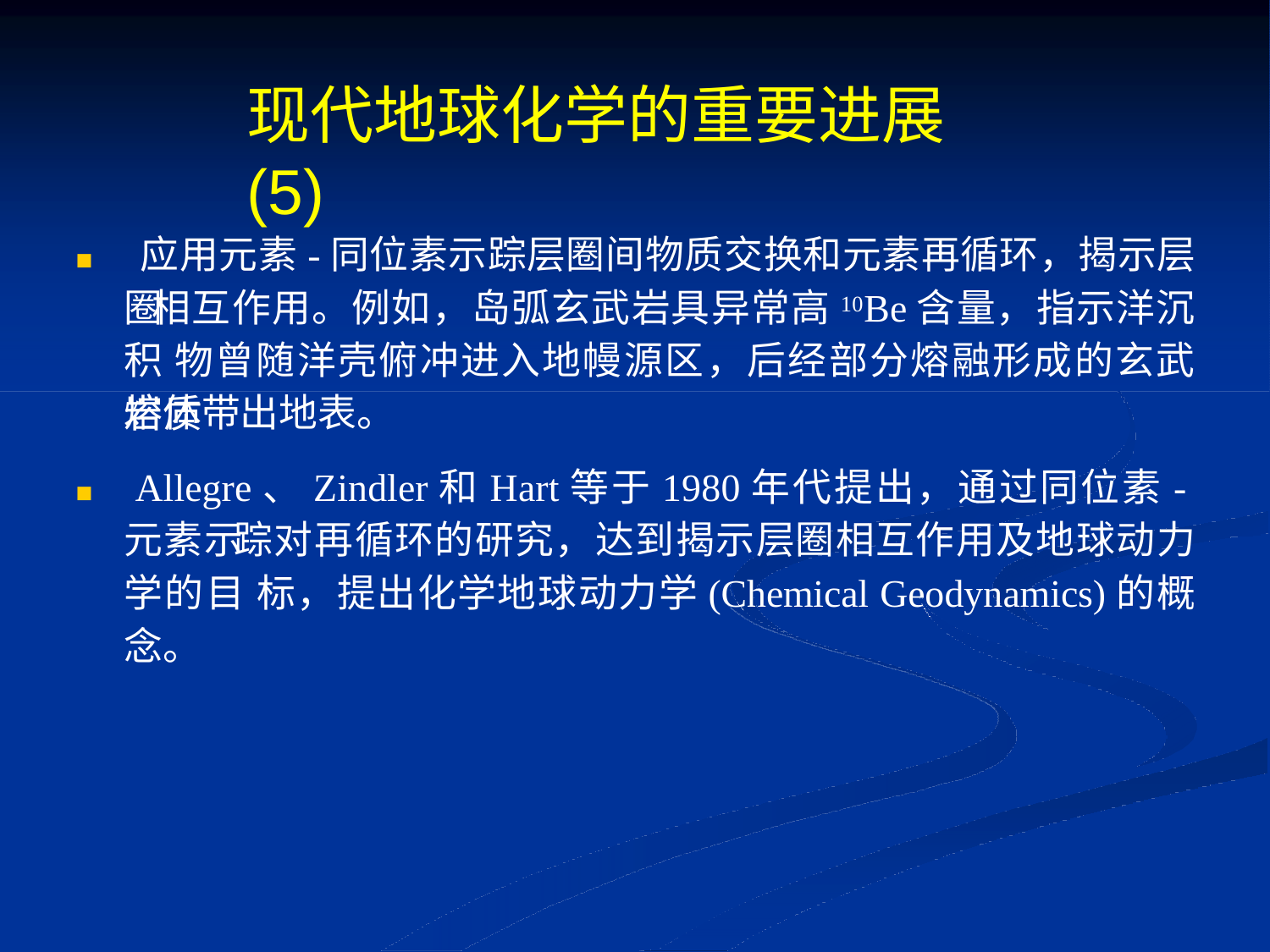

# 现代地球化学的重要进展(5)
◼ 应用元素-同位素示踪层圈间物质交换和元素再循环，揭示层圈 相互作用。例如，岛弧玄武岩具异常高10Be含量，指示洋沉积 物曾随洋壳俯冲进入地幔源区，后经部分熔融形成的玄武岩质
熔体带出地表。
◼ Allegre、Zindler和Hart等于1980年代提出，通过同位素-元素示 踪对再循环的研究，达到揭示层圈相互作用及地球动力学的目 标，提出化学地球动力学(Chemical Geodynamics)的概念。